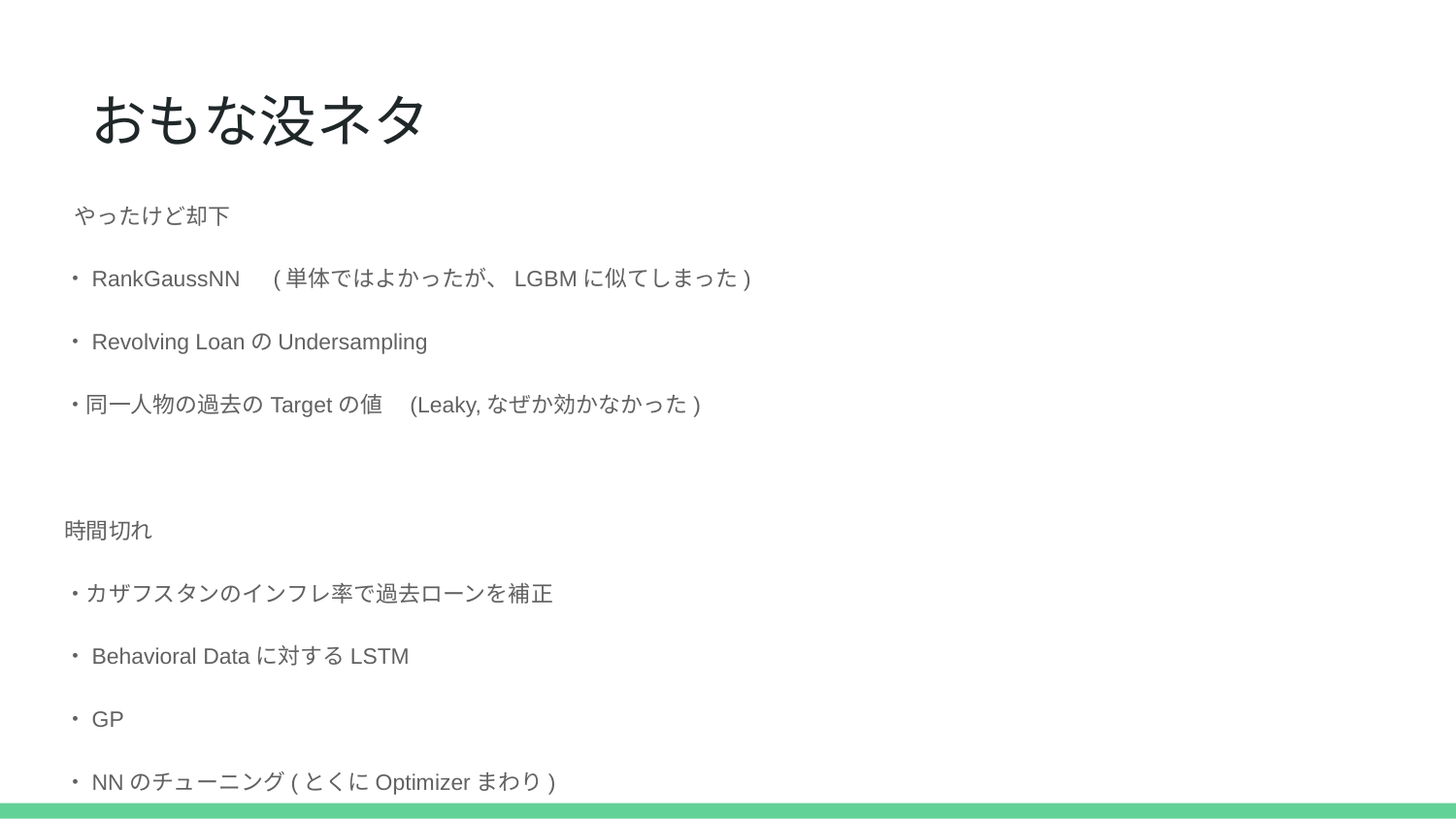

# おもな没ネタ
 やったけど却下
・RankGaussNN　(単体ではよかったが、LGBMに似てしまった)
・Revolving LoanのUndersampling
・同一人物の過去のTargetの値　(Leaky,なぜか効かなかった)

時間切れ
・カザフスタンのインフレ率で過去ローンを補正
・Behavioral Dataに対するLSTM
・GP
・NNのチューニング(とくにOptimizerまわり)